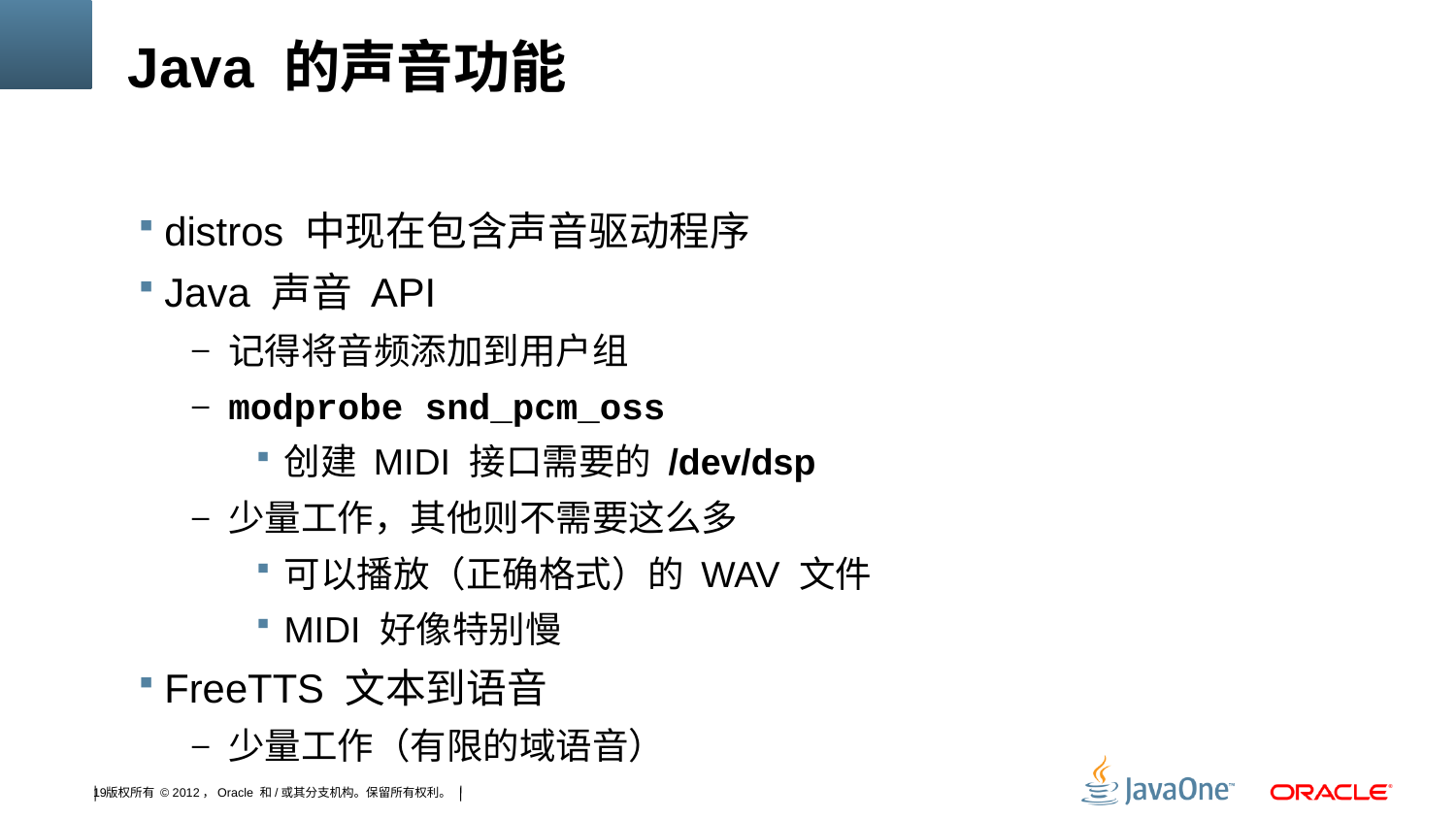

# Java 的声音功能

distros 中现在包含声音驱动程序
Java 声音 API
记得将音频添加到用户组
modprobe snd_pcm_oss
创建 MIDI 接口需要的 /dev/dsp
少量工作，其他则不需要这么多
可以播放（正确格式）的 WAV 文件
MIDI 好像特别慢
FreeTTS 文本到语音
少量工作（有限的域语音）